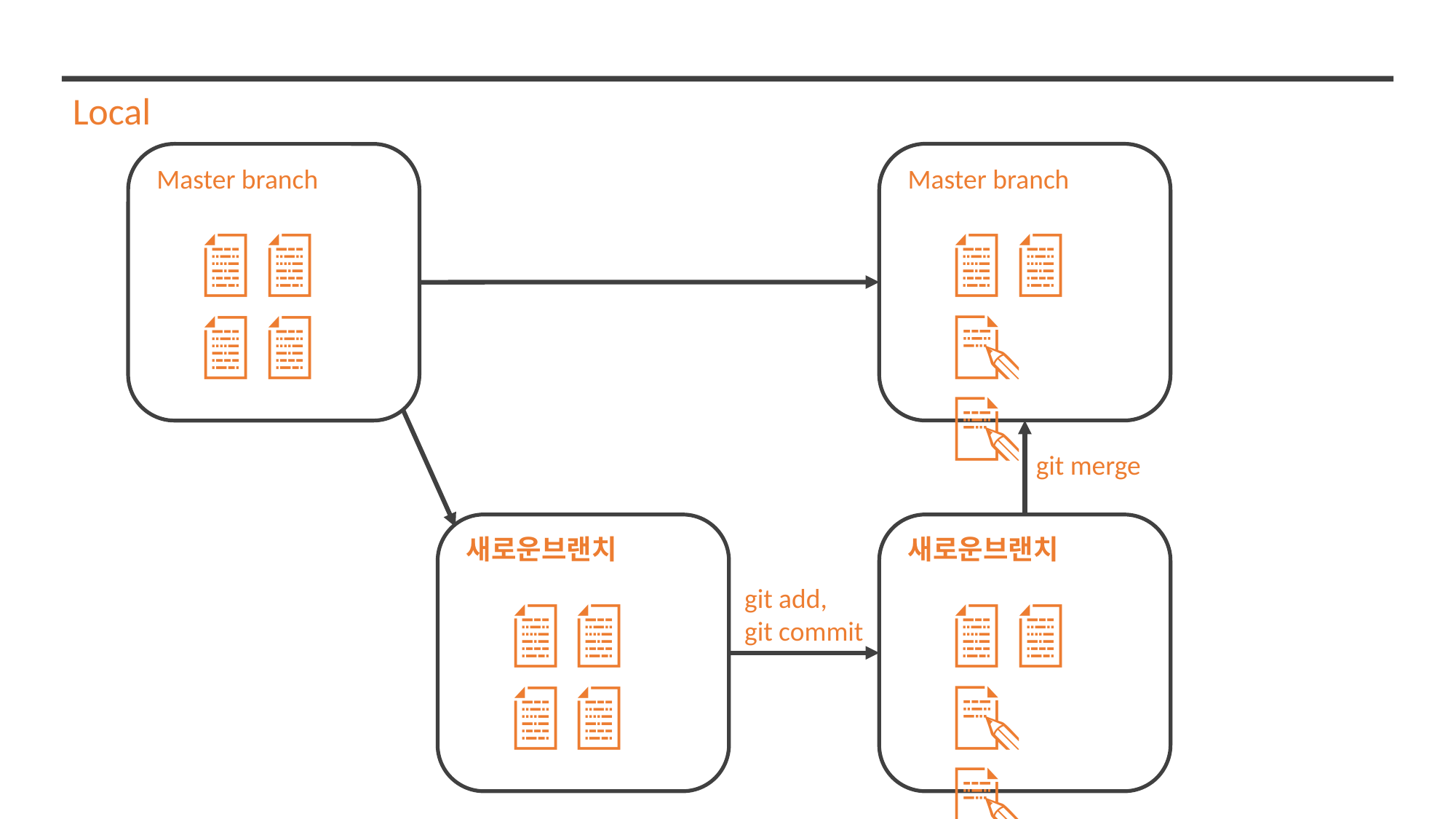

Local

Master branch
📄 📄
📝 📝

Master branch
📄 📄
📄 📄
git merge

새로운브랜치
📄 📄
📄 📄

새로운브랜치
📄 📄
📝 📝
git add,
git commit